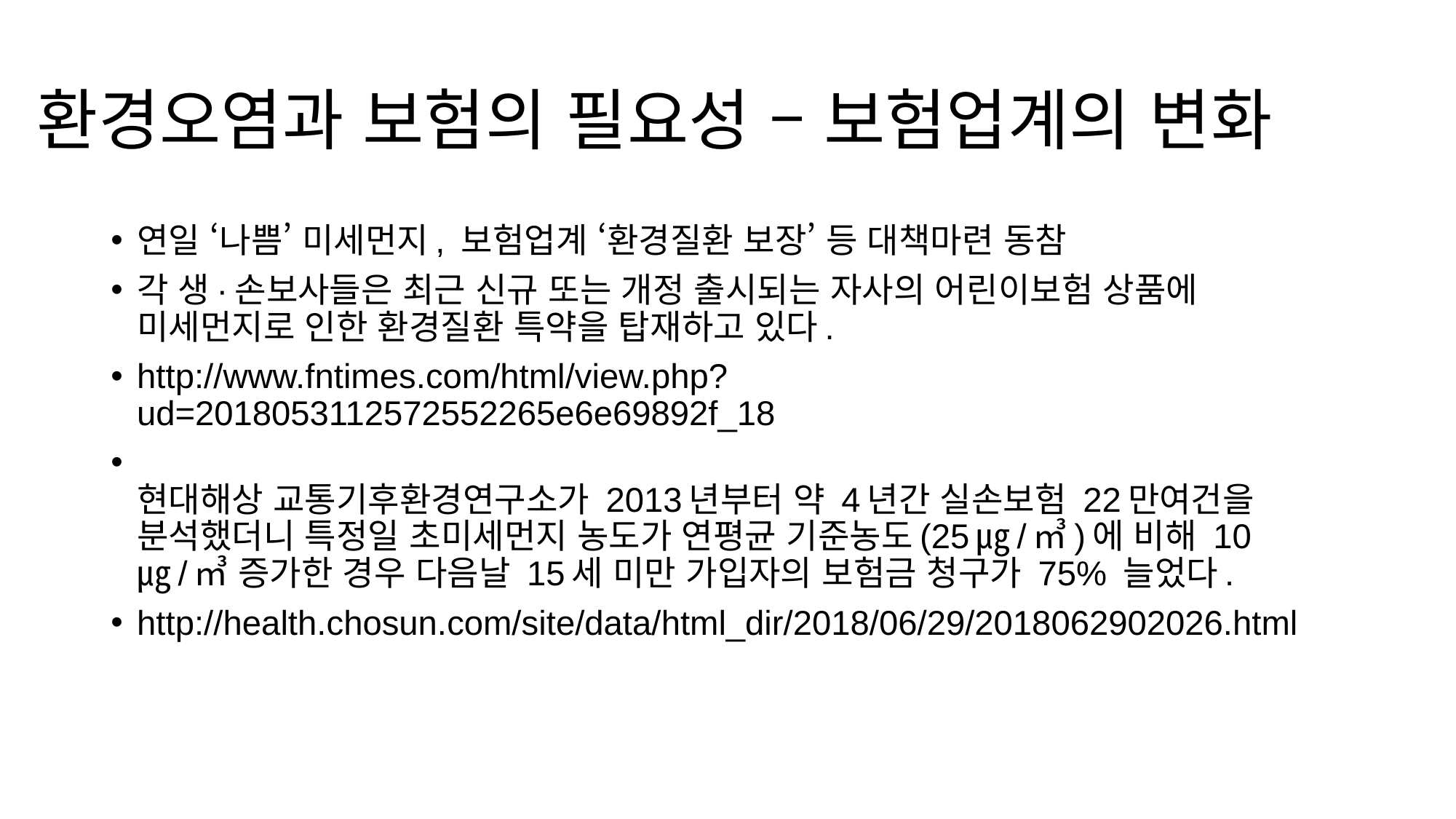

# 환경오염과 보험의 필요성 – 보험업계의 변화
연일 ‘나쁨’ 미세먼지, 보험업계 ‘환경질환 보장’ 등 대책마련 동참
각 생·손보사들은 최근 신규 또는 개정 출시되는 자사의 어린이보험 상품에 미세먼지로 인한 환경질환 특약을 탑재하고 있다.
http://www.fntimes.com/html/view.php?ud=2018053112572552265e6e69892f_18
현대해상 교통기후환경연구소가 2013년부터 약 4년간 실손보험 22만여건을 분석했더니 특정일 초미세먼지 농도가 연평균 기준농도(25㎍/㎥)에 비해 10㎍/㎥ 증가한 경우 다음날 15세 미만 가입자의 보험금 청구가 75% 늘었다.
http://health.chosun.com/site/data/html_dir/2018/06/29/2018062902026.html